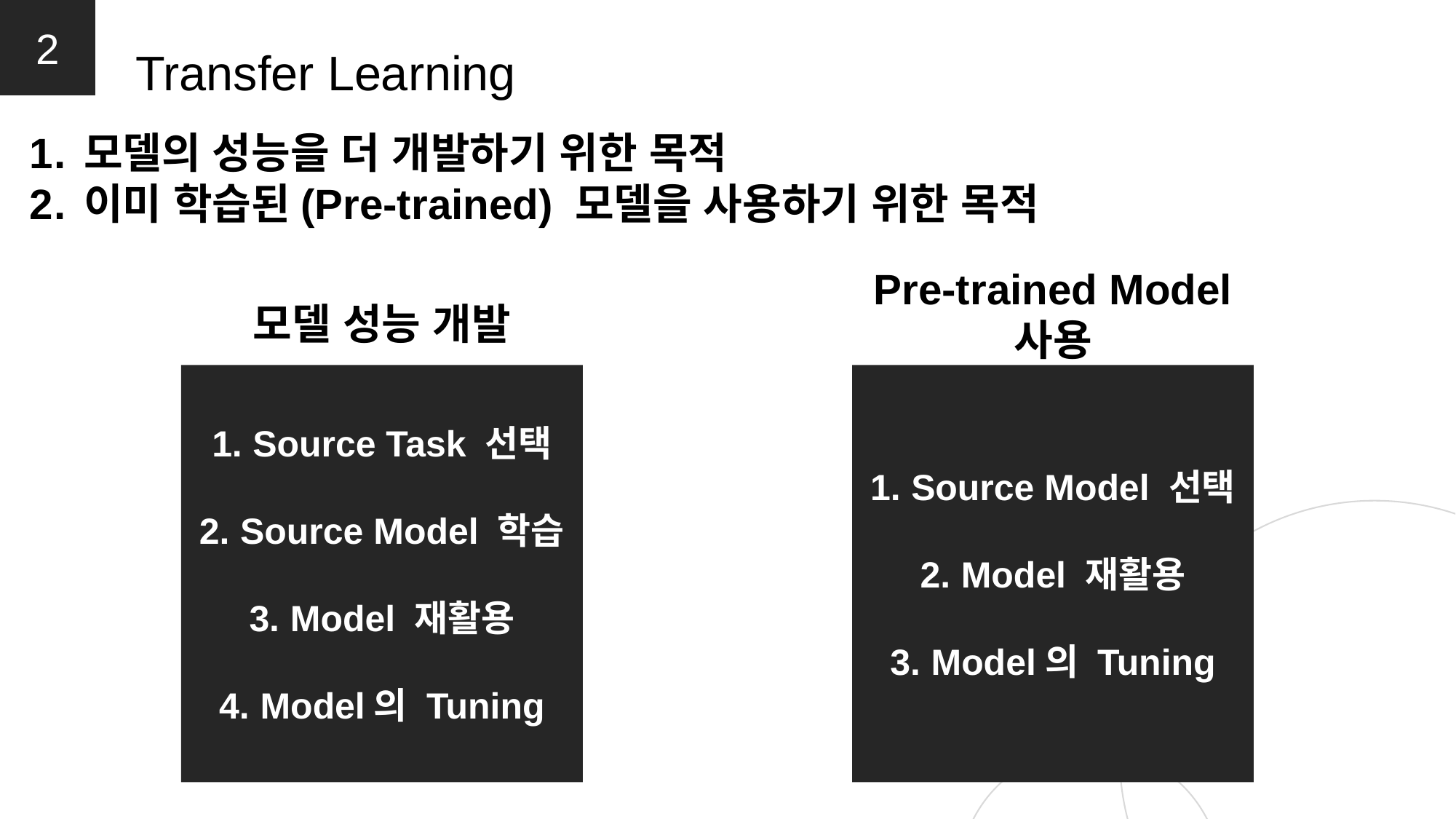

2
Transfer Learning
모델의 성능을 더 개발하기 위한 목적
이미 학습된(Pre-trained) 모델을 사용하기 위한 목적
Pre-trained Model
사용
모델 성능 개발
Source Task 선택

Source Model 학습

Model 재활용

Model의 Tuning
Source Model 선택

Model 재활용

Model의 Tuning